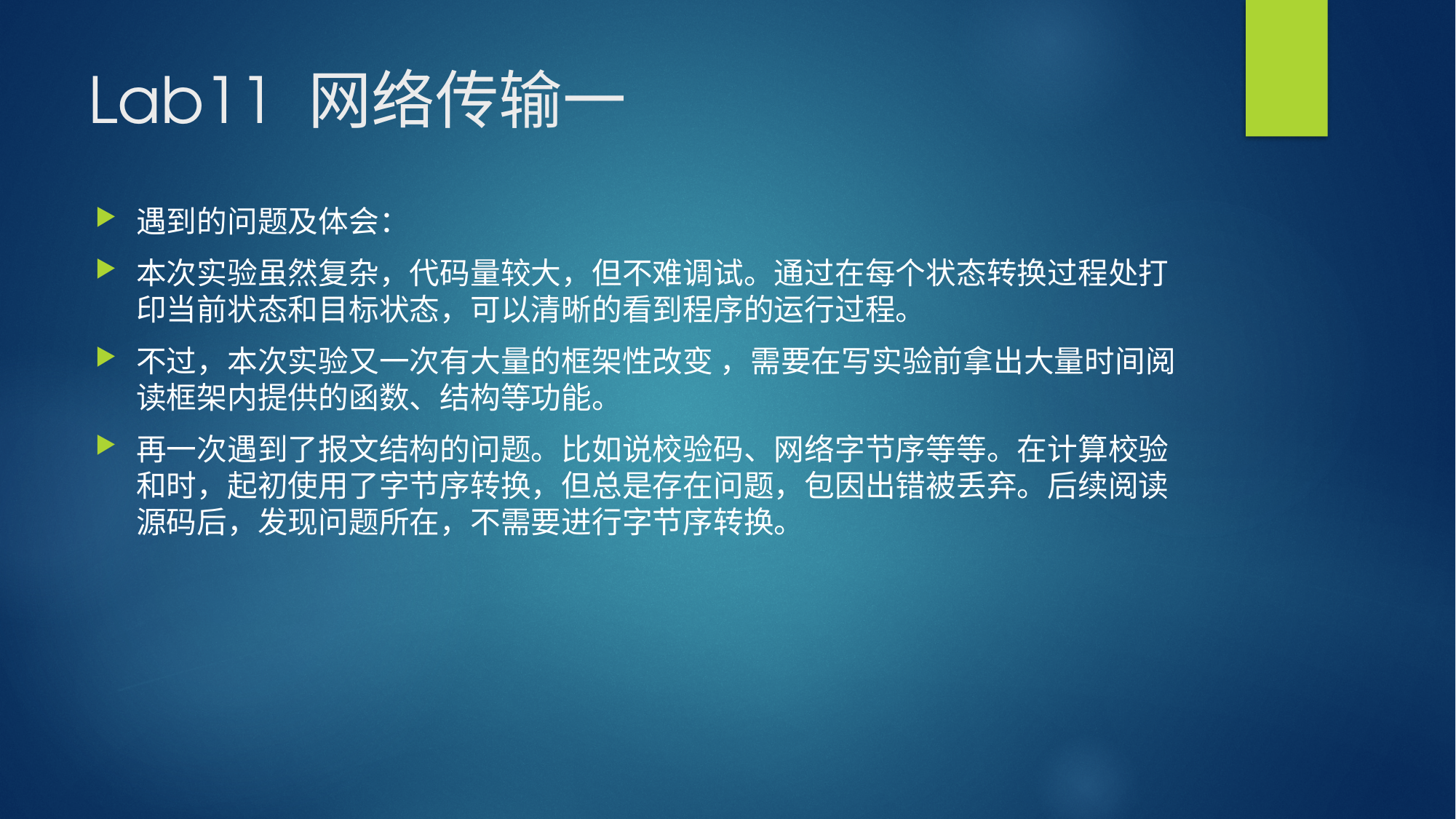

# Lab11 网络传输一
遇到的问题及体会：
本次实验虽然复杂，代码量较大，但不难调试。通过在每个状态转换过程处打印当前状态和目标状态，可以清晰的看到程序的运行过程。
不过，本次实验又一次有大量的框架性改变 ，需要在写实验前拿出大量时间阅读框架内提供的函数、结构等功能。
再一次遇到了报文结构的问题。比如说校验码、网络字节序等等。在计算校验和时，起初使用了字节序转换，但总是存在问题，包因出错被丢弃。后续阅读源码后，发现问题所在，不需要进行字节序转换。